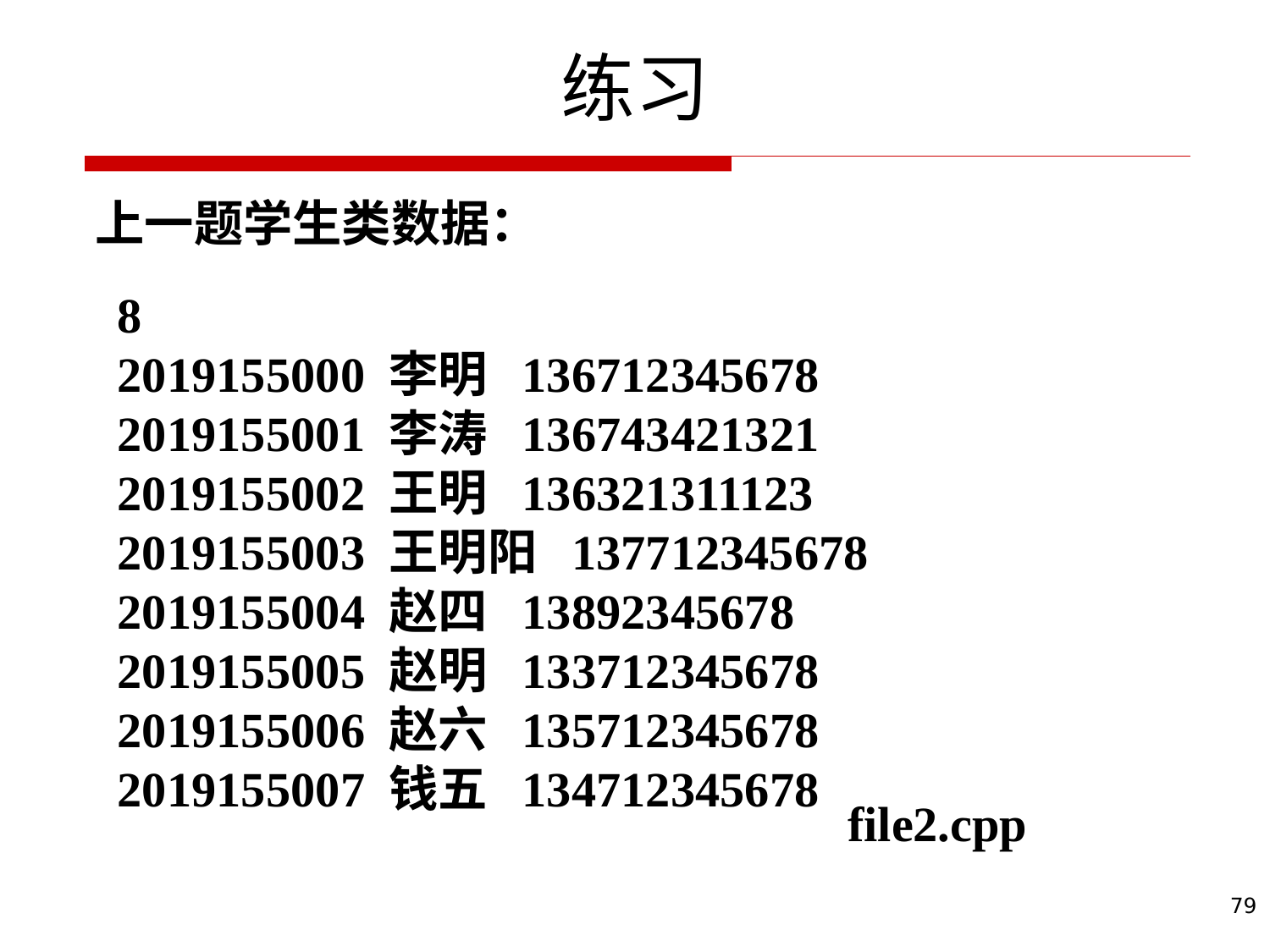

# 练习
上一题学生类数据：
8
2019155000 李明  136712345678
2019155001 李涛  136743421321
2019155002 王明  136321311123
2019155003 王明阳  137712345678
2019155004 赵四  13892345678
2019155005 赵明  133712345678
2019155006 赵六  135712345678
2019155007 钱五  134712345678

file2.cpp
79